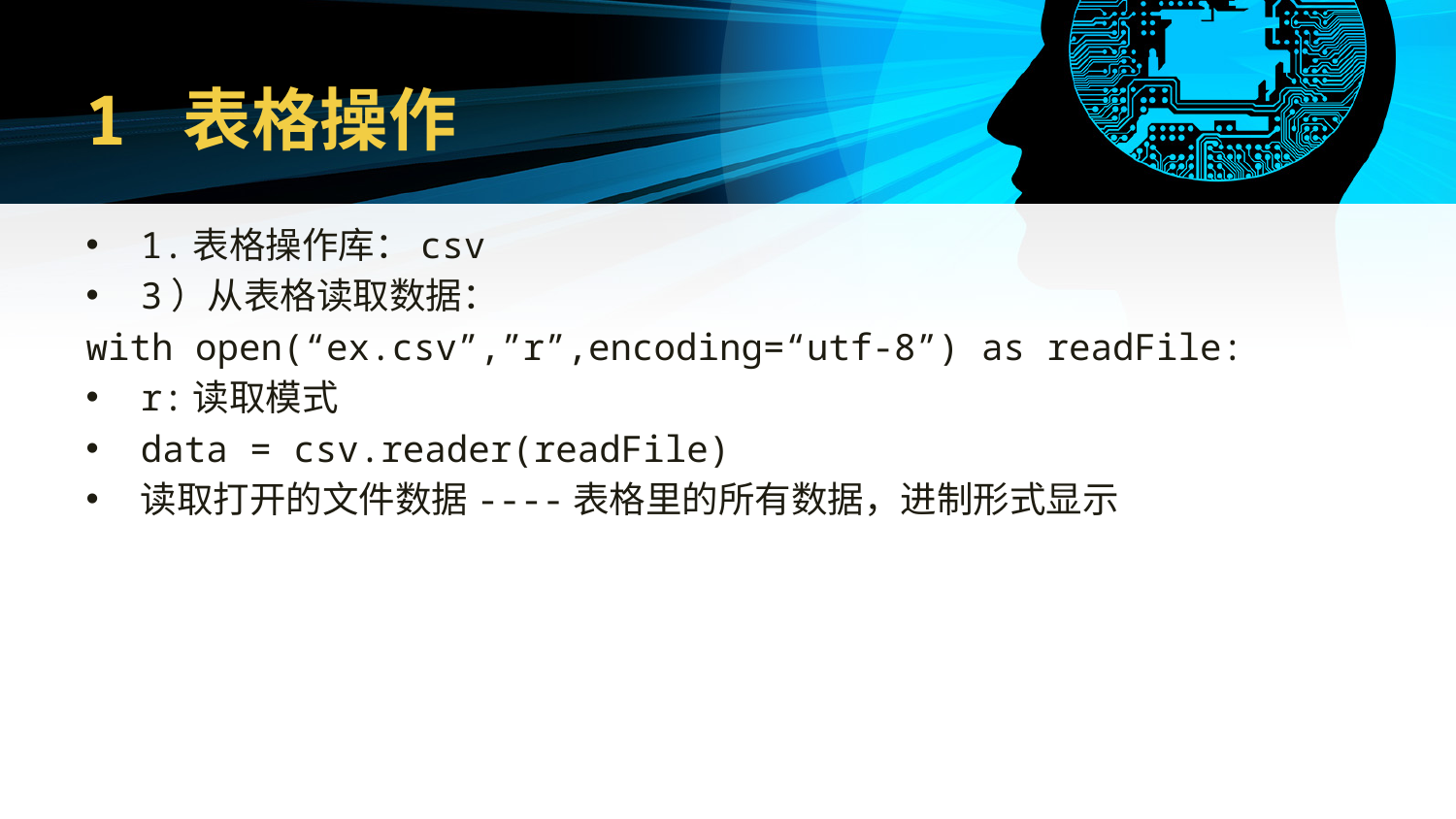

# 1 表格操作
1.表格操作库：csv
3）从表格读取数据：
with open(“ex.csv”,”r”,encoding=“utf-8”) as readFile:
r:读取模式
data = csv.reader(readFile)
读取打开的文件数据----表格里的所有数据，进制形式显示